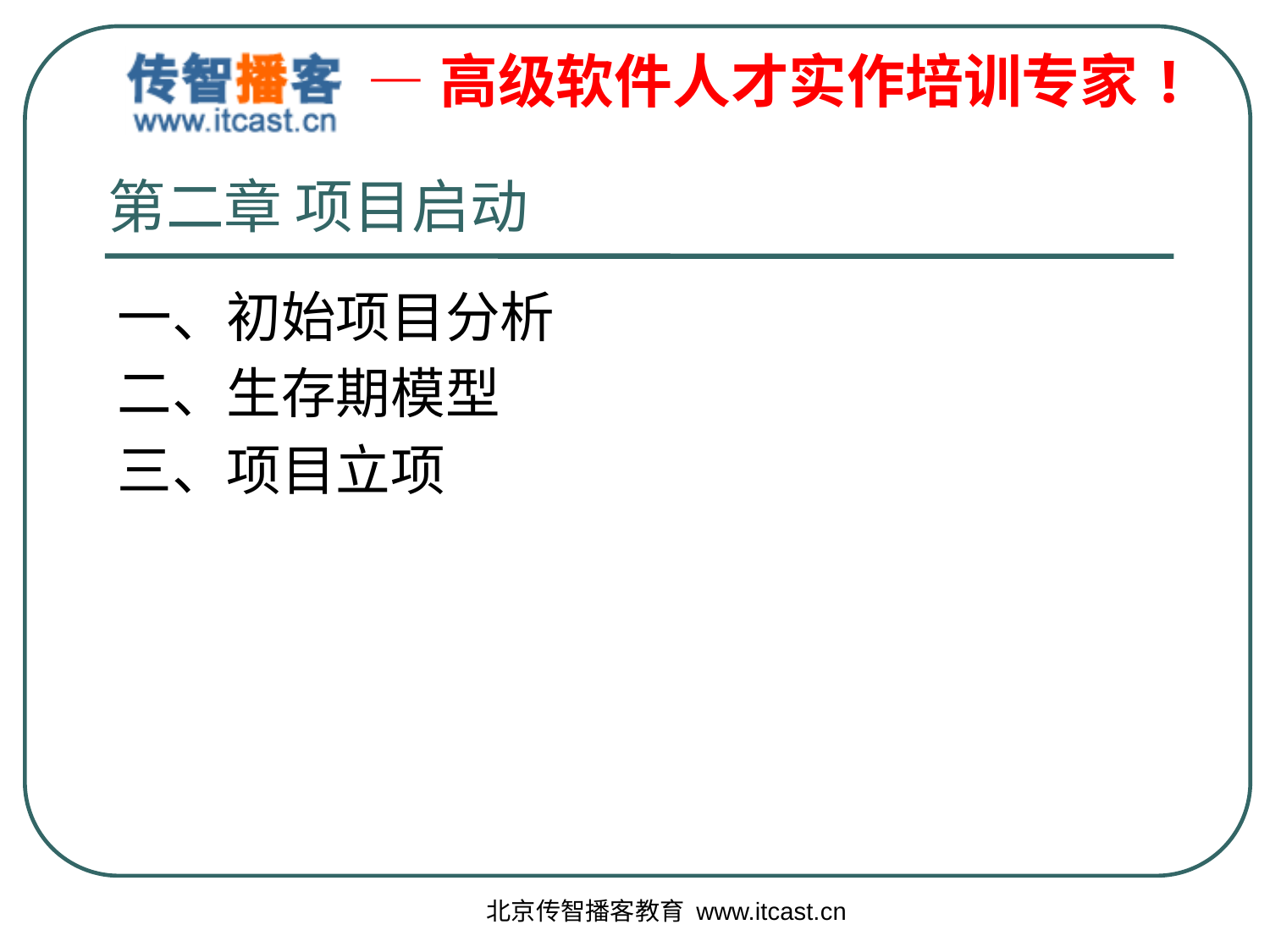

# 第二章 项目启动
一、初始项目分析
二、生存期模型
三、项目立项

北京传智播客教育 www.itcast.cn